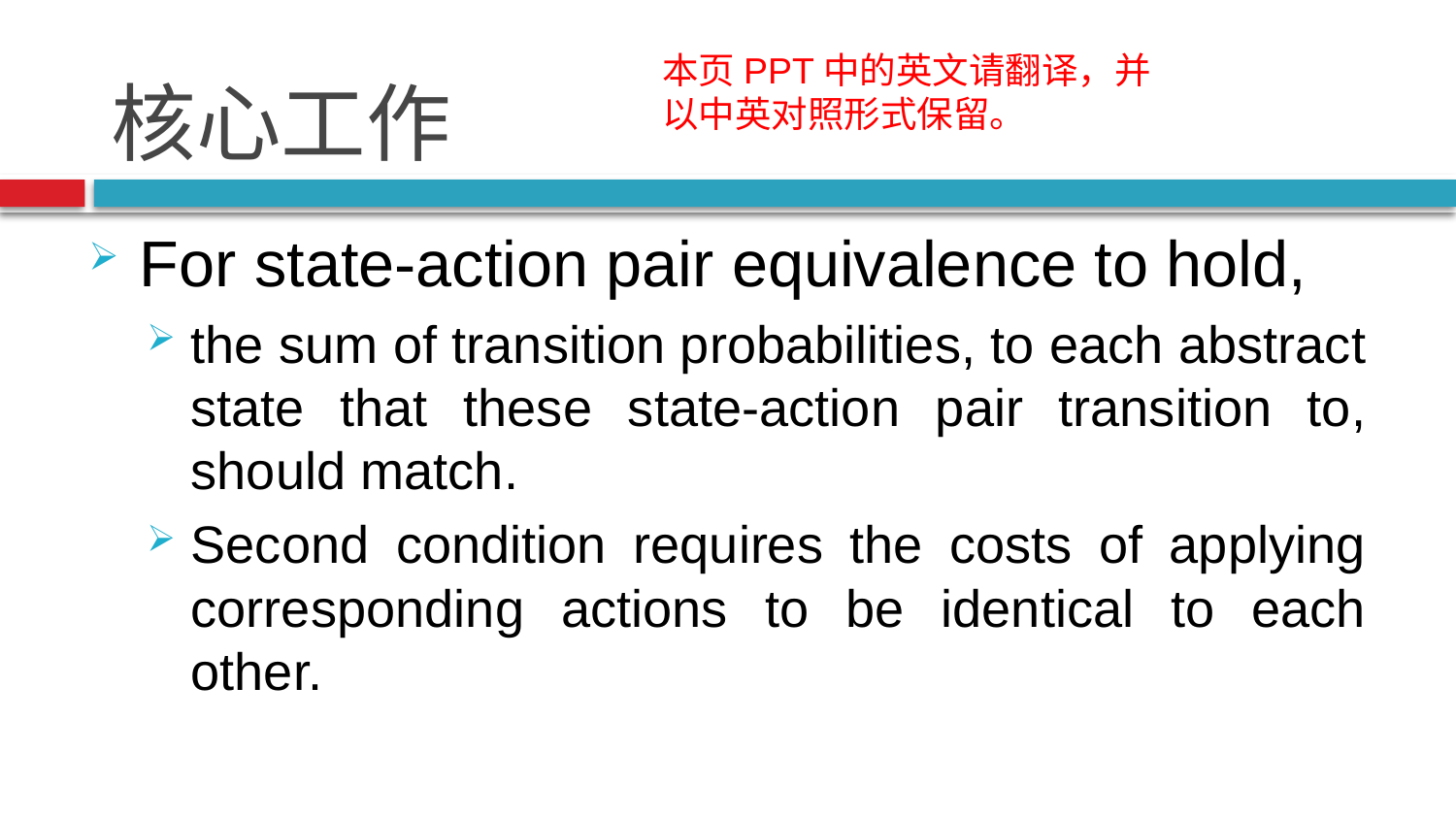

# 核心工作
本页PPT中的英文请翻译，并以中英对照形式保留。
For state-action pair equivalence to hold,
the sum of transition probabilities, to each abstract state that these state-action pair transition to, should match.
Second condition requires the costs of applying corresponding actions to be identical to each other.